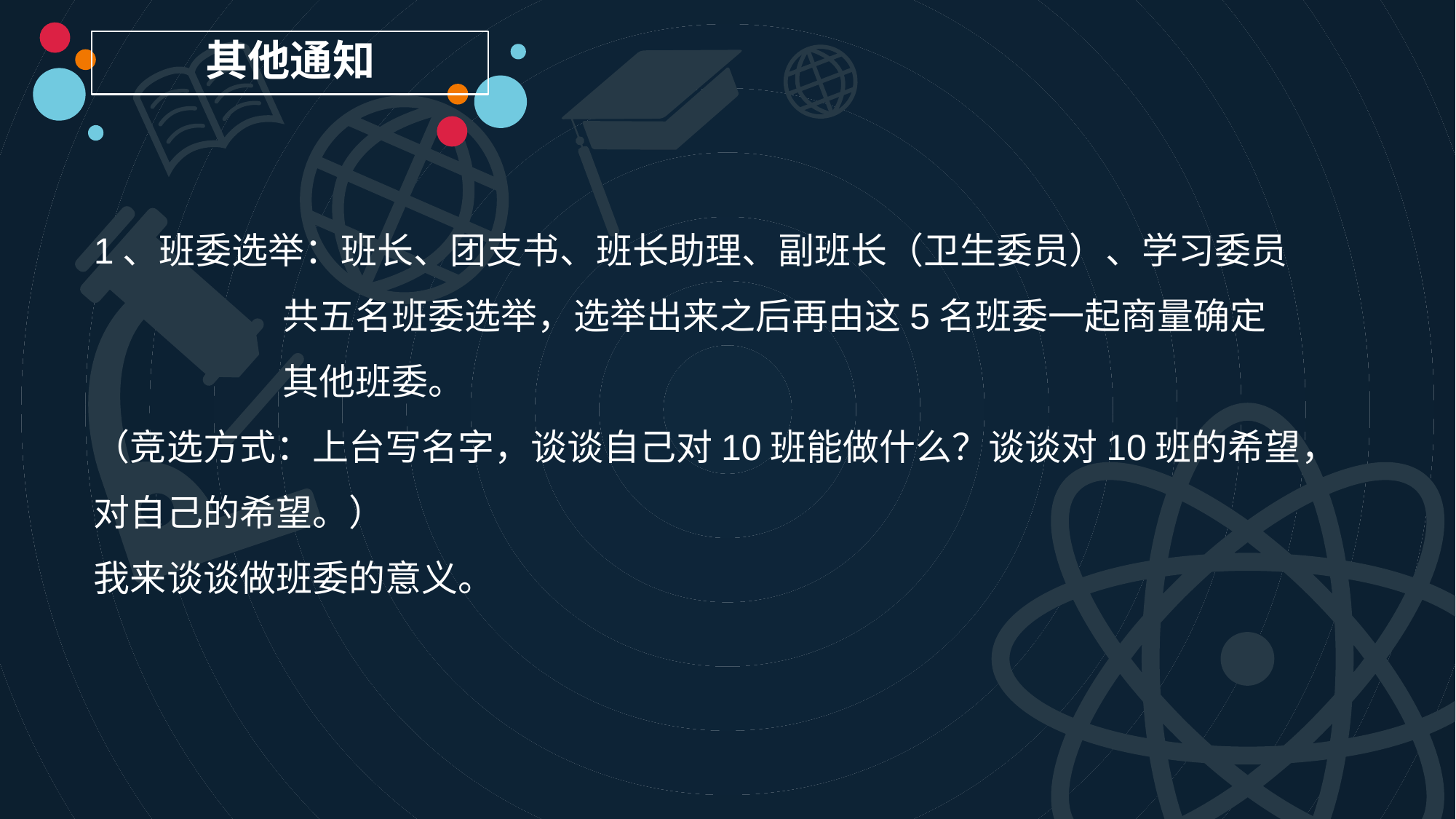

其他通知
1、班委选举：班长、团支书、班长助理、副班长（卫生委员）、学习委员
                      共五名班委选举，选举出来之后再由这5名班委一起商量确定
                      其他班委。
（竞选方式：上台写名字，谈谈自己对10班能做什么？谈谈对10班的希望，
对自己的希望。）
我来谈谈做班委的意义。